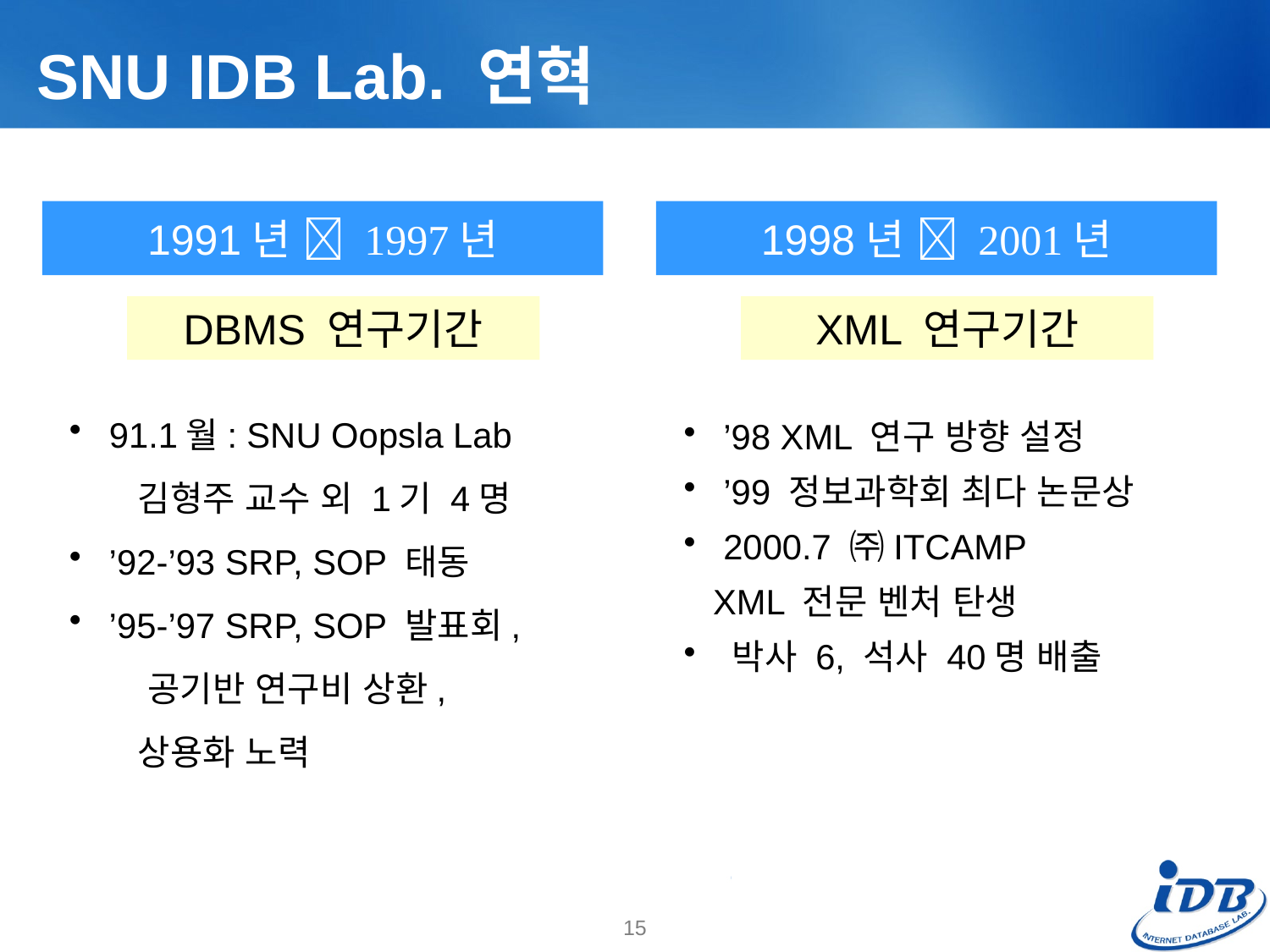

# SNU IDB Lab. 연혁

 91.1월: SNU Oopsla Lab
      김형주 교수 외 1기 4명
 ’92-’93 SRP, SOP 태동
 ’95-’97 SRP, SOP 발표회,
       공기반 연구비 상환,
      상용화 노력
1991년 ∼ 1997년

 ’98 XML 연구 방향 설정
 ’99 정보과학회 최다 논문상
 2000.7 ㈜ITCAMP
   XML 전문 벤처 탄생
 박사 6, 석사 40명 배출
1998년 ∼ 2001년
DBMS 연구기간
XML 연구기간
15